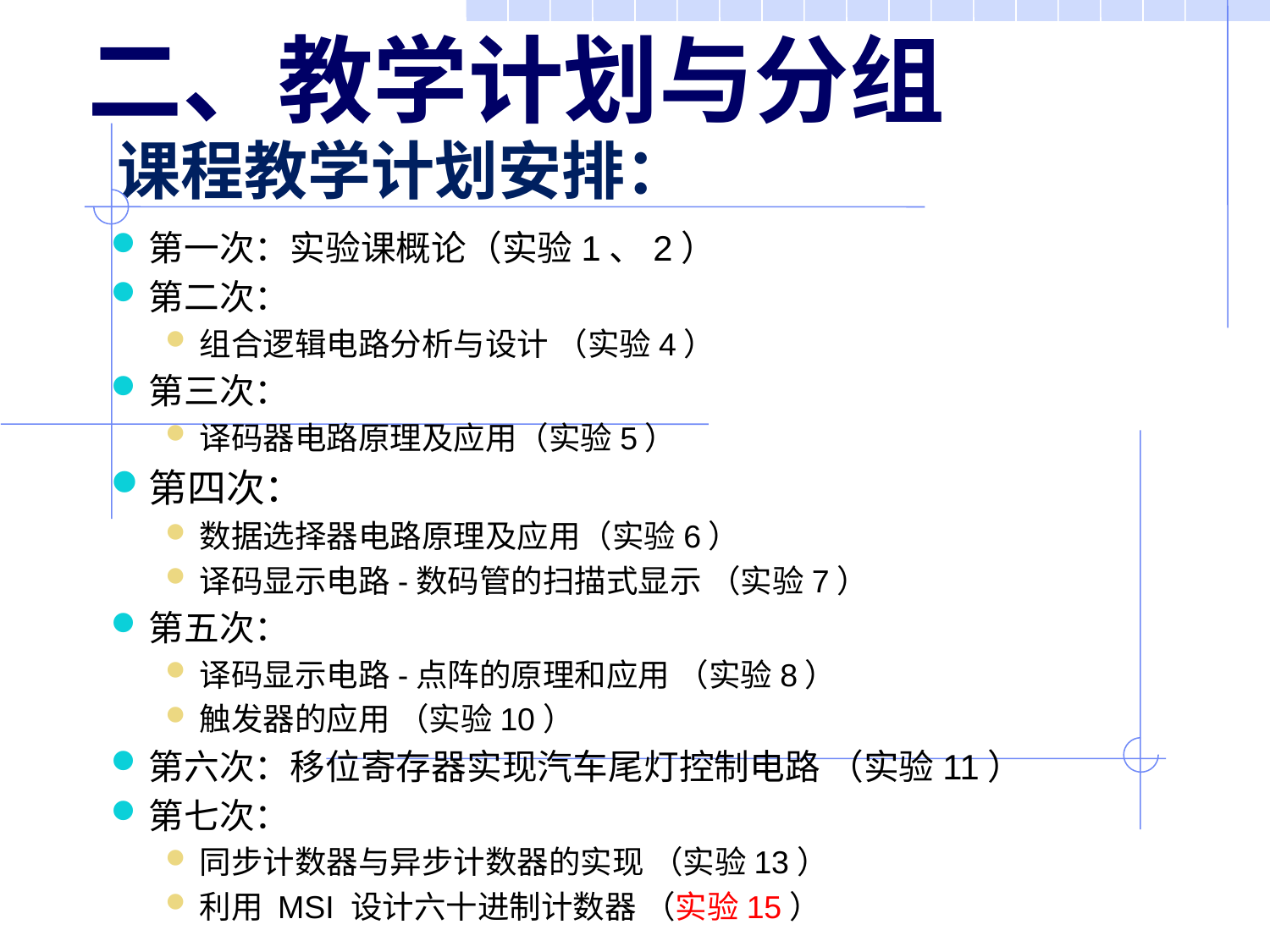

二、教学计划与分组
课程教学计划安排：
第一次：实验课概论（实验1、2）
第二次：
组合逻辑电路分析与设计 （实验4）
第三次：
译码器电路原理及应用（实验5）
第四次：
数据选择器电路原理及应用（实验6）
译码显示电路-数码管的扫描式显示 （实验7）
第五次：
译码显示电路-点阵的原理和应用 （实验8）
触发器的应用 （实验10）
第六次：移位寄存器实现汽车尾灯控制电路 （实验11）
第七次：
同步计数器与异步计数器的实现 （实验13）
利用 MSI 设计六十进制计数器 （实验15）